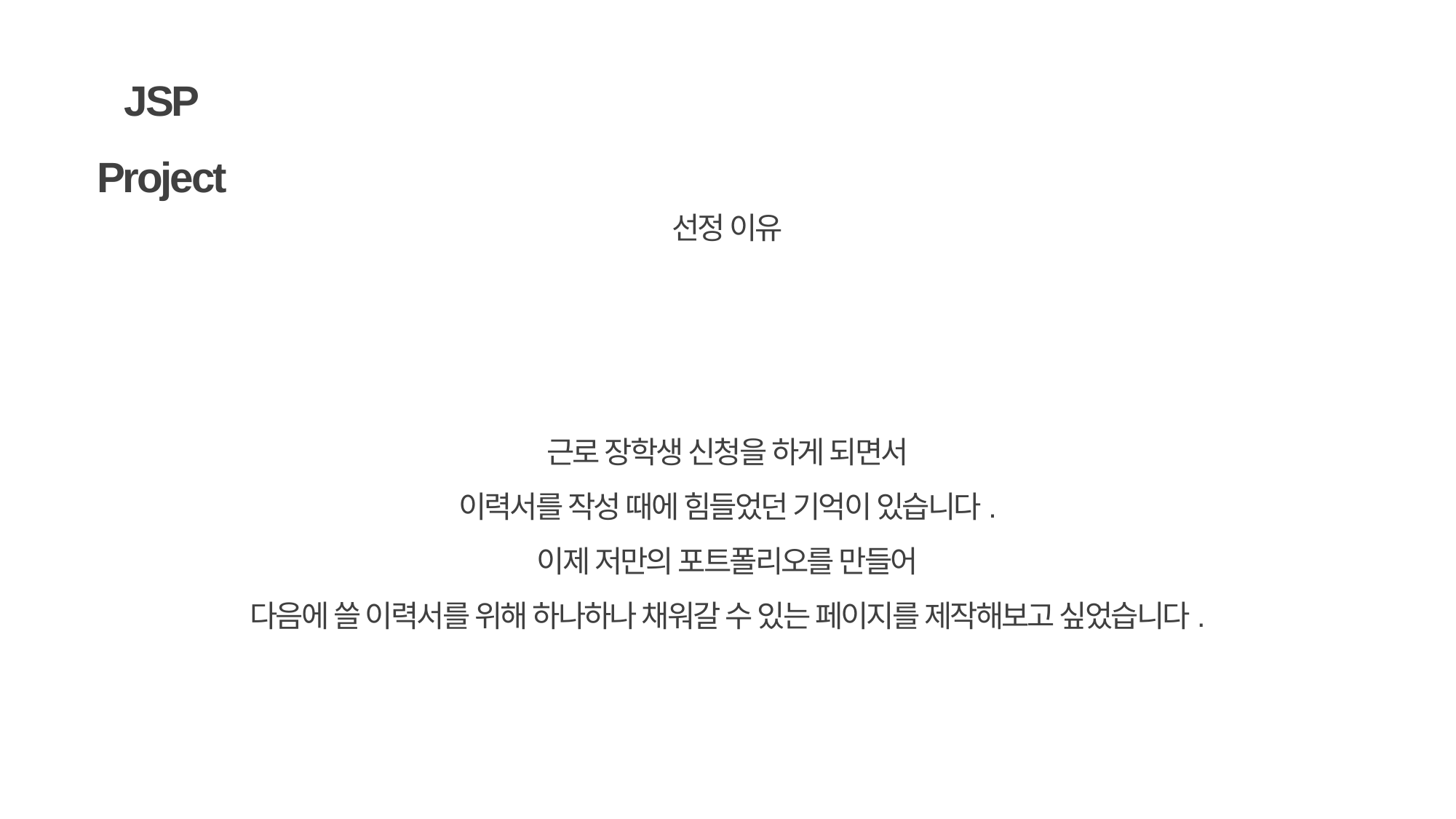

JSP Project
선정 이유
근로 장학생 신청을 하게 되면서
이력서를 작성 때에 힘들었던 기억이 있습니다.
이제 저만의 포트폴리오를 만들어
다음에 쓸 이력서를 위해 하나하나 채워갈 수 있는 페이지를 제작해보고 싶었습니다.